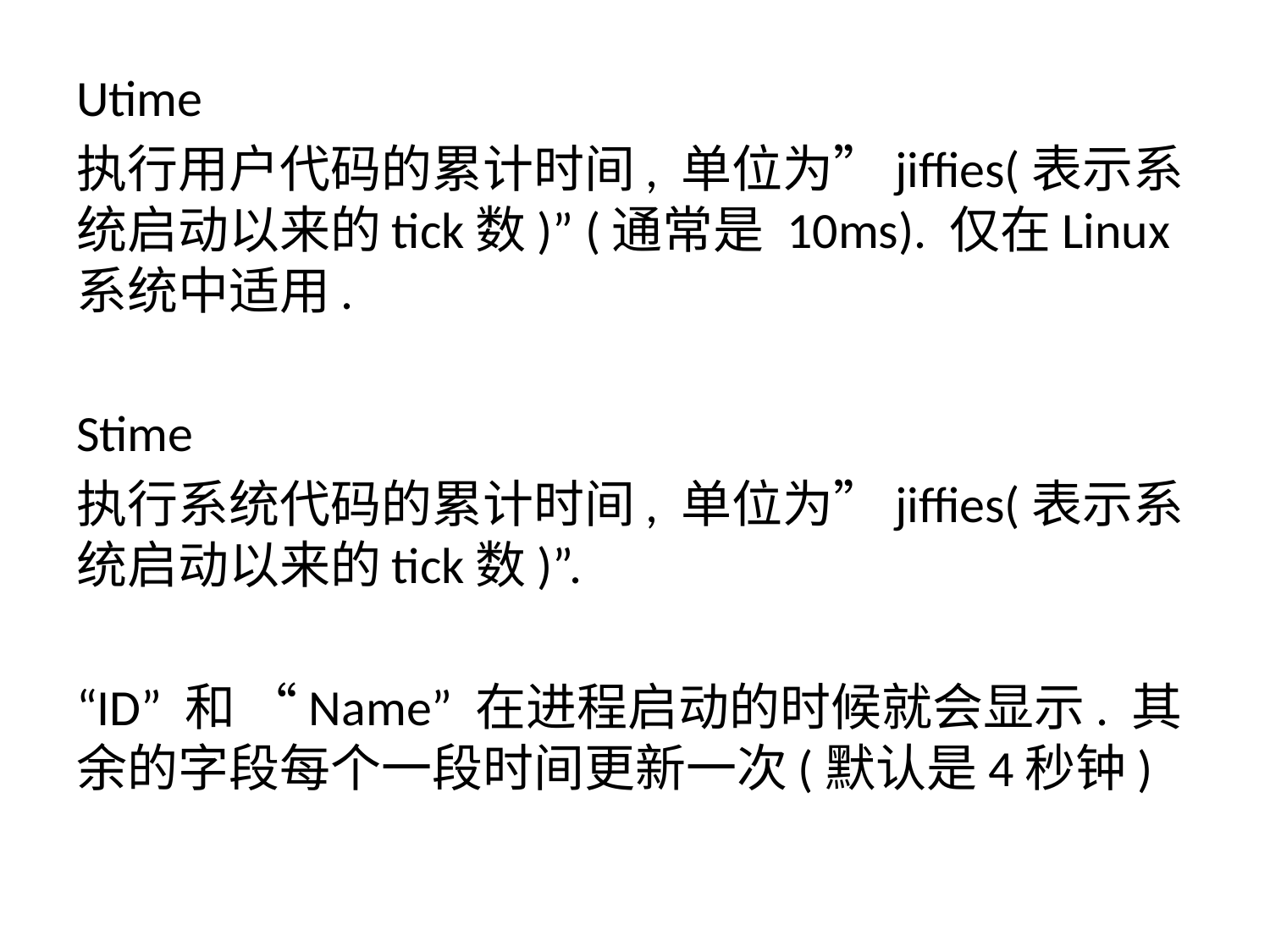

Utime
执行用户代码的累计时间, 单位为”jiffies(表示系统启动以来的tick数)” (通常是 10ms). 仅在Linux系统中适用.

Stime
执行系统代码的累计时间, 单位为”jiffies(表示系统启动以来的tick数)”.

“ID” 和 “Name” 在进程启动的时候就会显示. 其余的字段每个一段时间更新一次(默认是4秒钟)